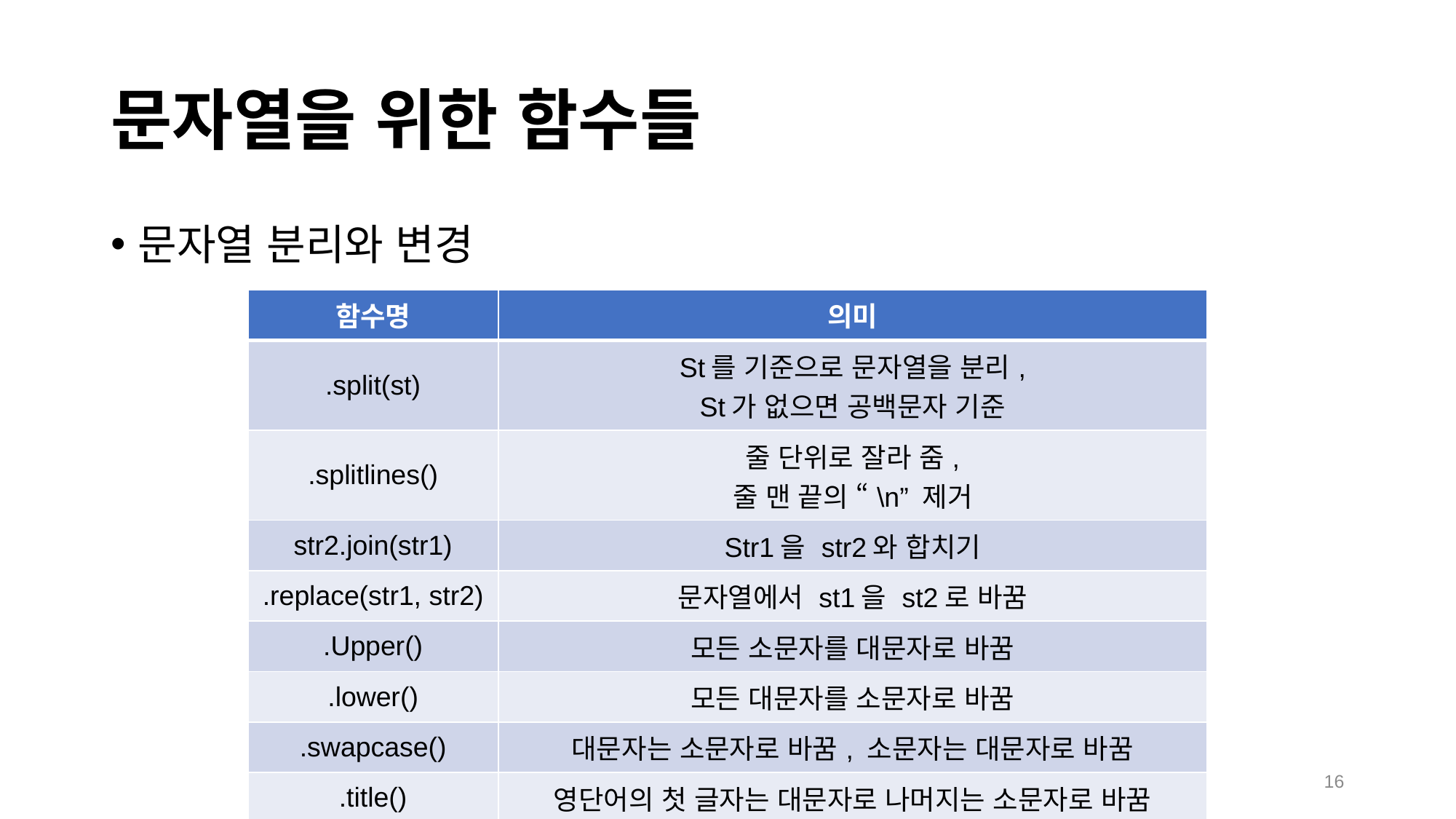

# 문자열을 위한 함수들

문자열 분리와 변경
| 함수명 | 의미 |
| --- | --- |
| .split(st) | St를 기준으로 문자열을 분리, St가 없으면 공백문자 기준 |
| .splitlines() | 줄 단위로 잘라 줌, 줄 맨 끝의 “\n” 제거 |
| str2.join(str1) | Str1을 str2와 합치기 |
| .replace(str1, str2) | 문자열에서 st1을 st2로 바꿈 |
| .Upper() | 모든 소문자를 대문자로 바꿈 |
| .lower() | 모든 대문자를 소문자로 바꿈 |
| .swapcase() | 대문자는 소문자로 바꿈, 소문자는 대문자로 바꿈 |
| .title() | 영단어의 첫 글자는 대문자로 나머지는 소문자로 바꿈 |
16